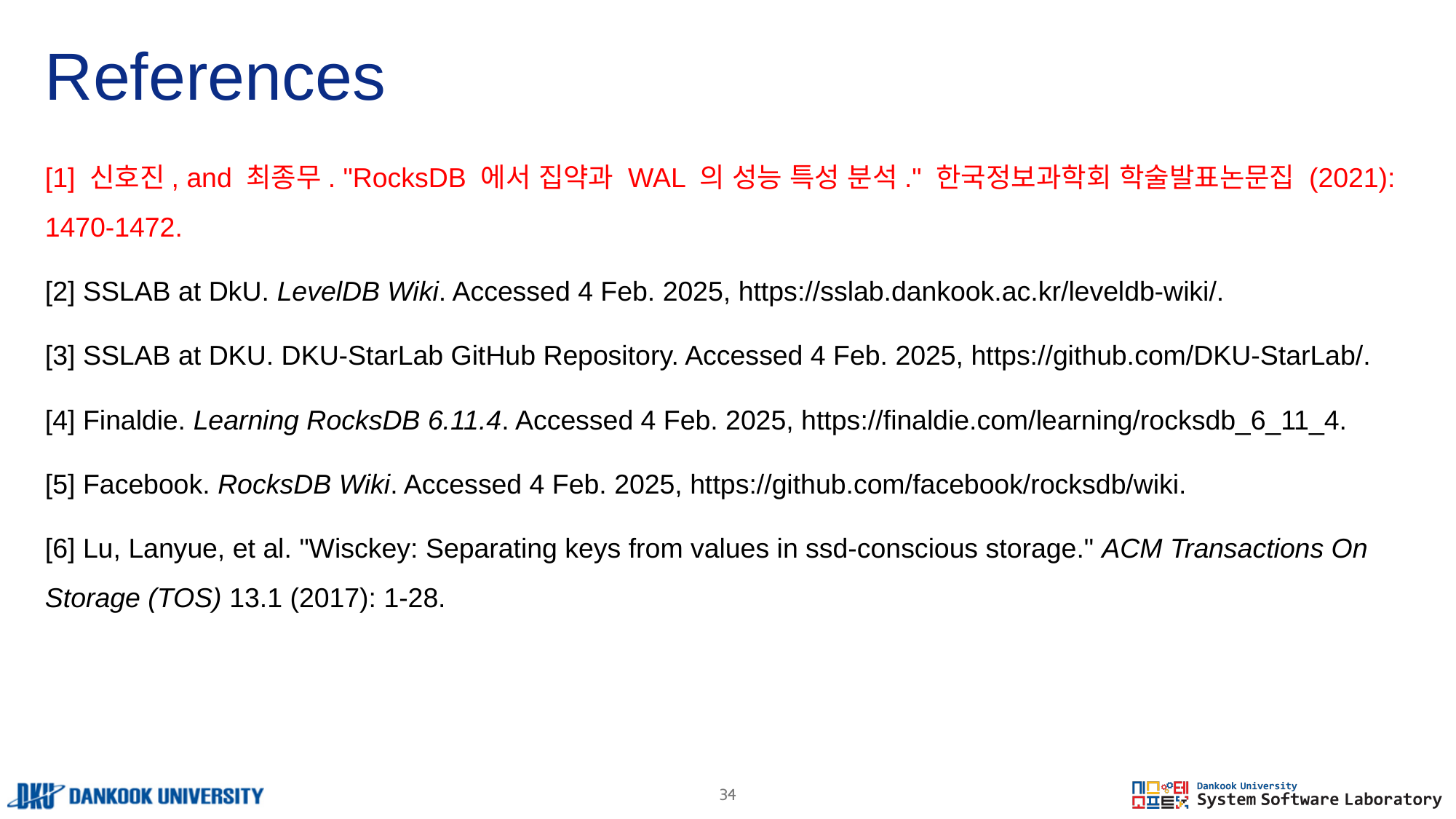

# References
[1] 신호진, and 최종무. "RocksDB 에서 집약과 WAL 의 성능 특성 분석." 한국정보과학회 학술발표논문집 (2021): 1470-1472.
[2] SSLAB at DkU. LevelDB Wiki. Accessed 4 Feb. 2025, https://sslab.dankook.ac.kr/leveldb-wiki/.
[3] SSLAB at DKU. DKU-StarLab GitHub Repository. Accessed 4 Feb. 2025, https://github.com/DKU-StarLab/.
[4] Finaldie. Learning RocksDB 6.11.4. Accessed 4 Feb. 2025, https://finaldie.com/learning/rocksdb_6_11_4.
[5] Facebook. RocksDB Wiki. Accessed 4 Feb. 2025, https://github.com/facebook/rocksdb/wiki.
[6] Lu, Lanyue, et al. "Wisckey: Separating keys from values in ssd-conscious storage." ACM Transactions On Storage (TOS) 13.1 (2017): 1-28.
34